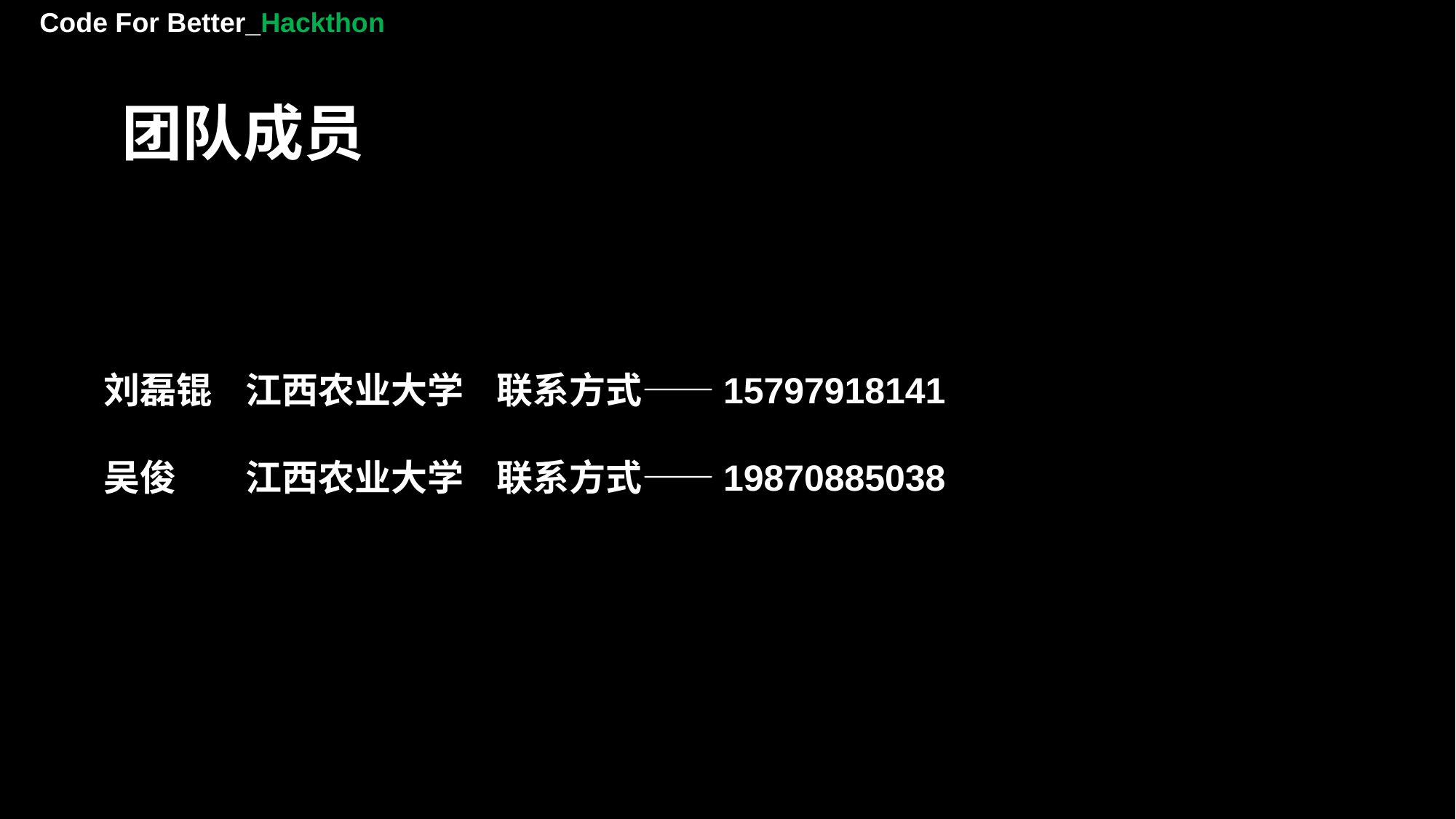

Code For Better_Hackthon
团队成员
刘磊锟    江西农业大学    联系方式——15797918141

吴俊 	    江西农业大学    联系方式——19870885038